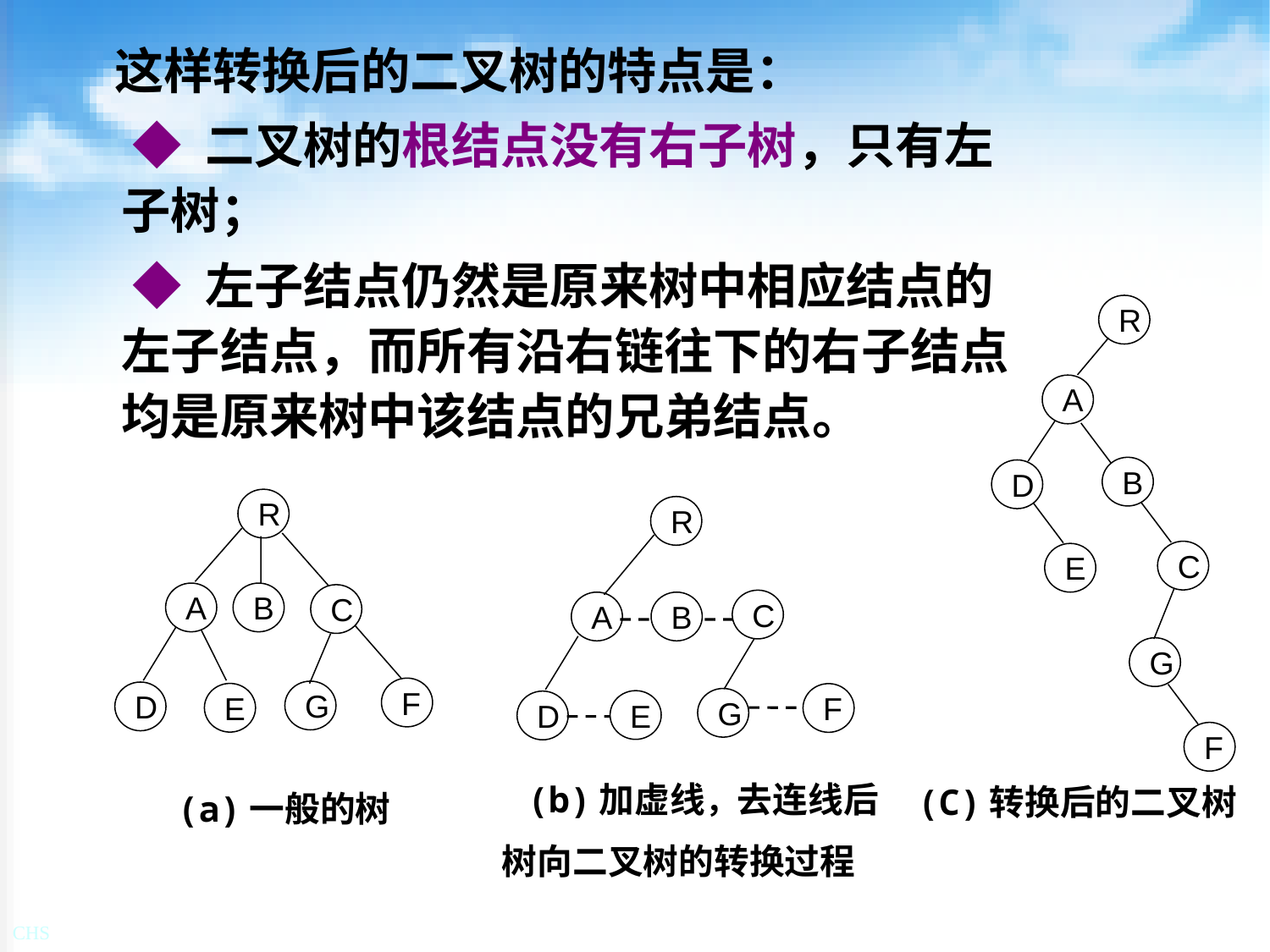

这样转换后的二叉树的特点是：
 ◆ 二叉树的根结点没有右子树，只有左子树；
 ◆ 左子结点仍然是原来树中相应结点的左子结点，而所有沿右链往下的右子结点均是原来树中该结点的兄弟结点。
R

A

B
D

C
E

G

F
(C)转换后的二叉树
R

A
B
C

F
G
D
E
(a)一般的树
R

C
A
B

F
G
E
D

(b)加虚线，去连线后
  树向二叉树的转换过程